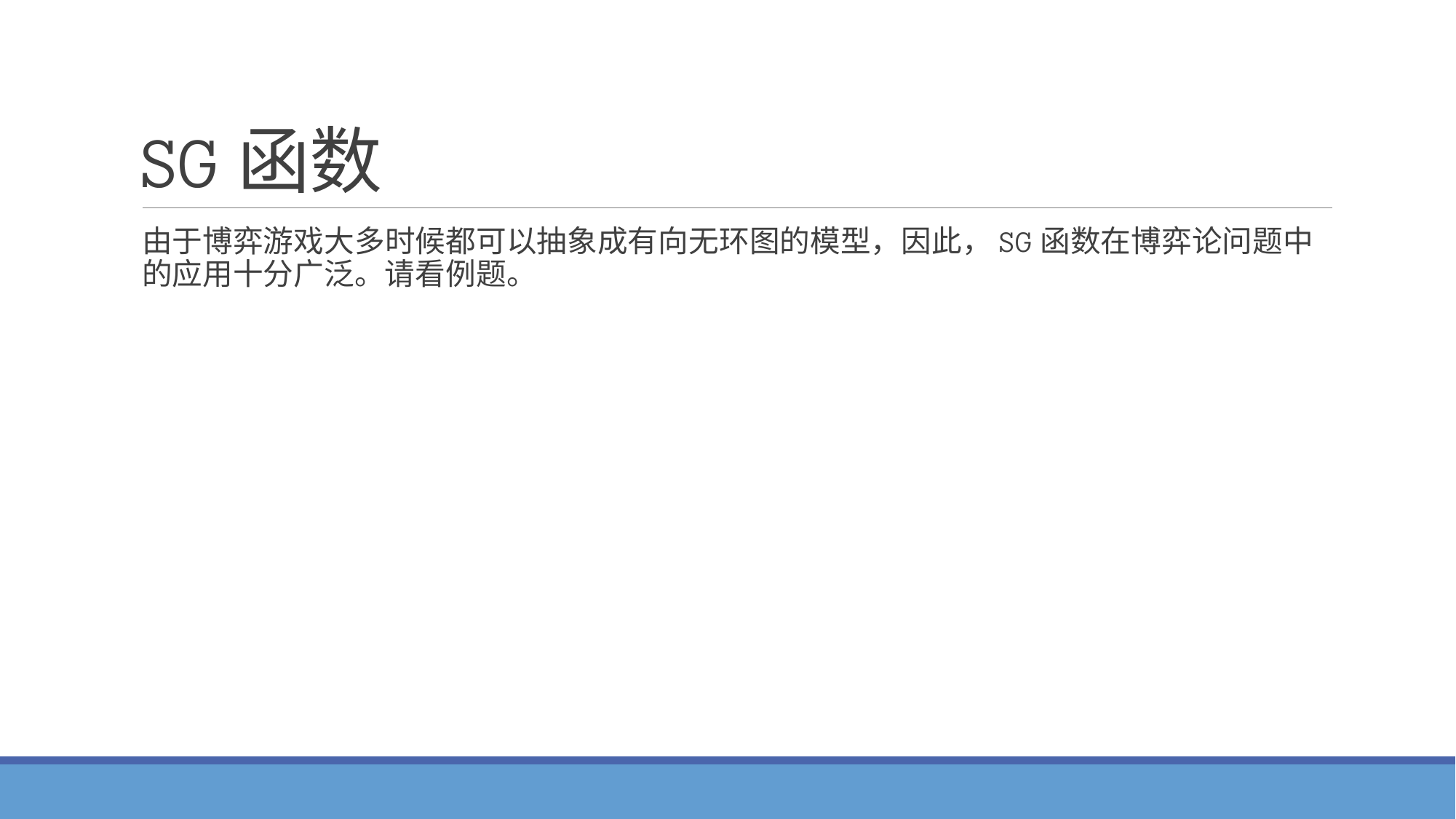

# SG函数
由于博弈游戏大多时候都可以抽象成有向无环图的模型，因此，SG函数在博弈论问题中的应用十分广泛。请看例题。